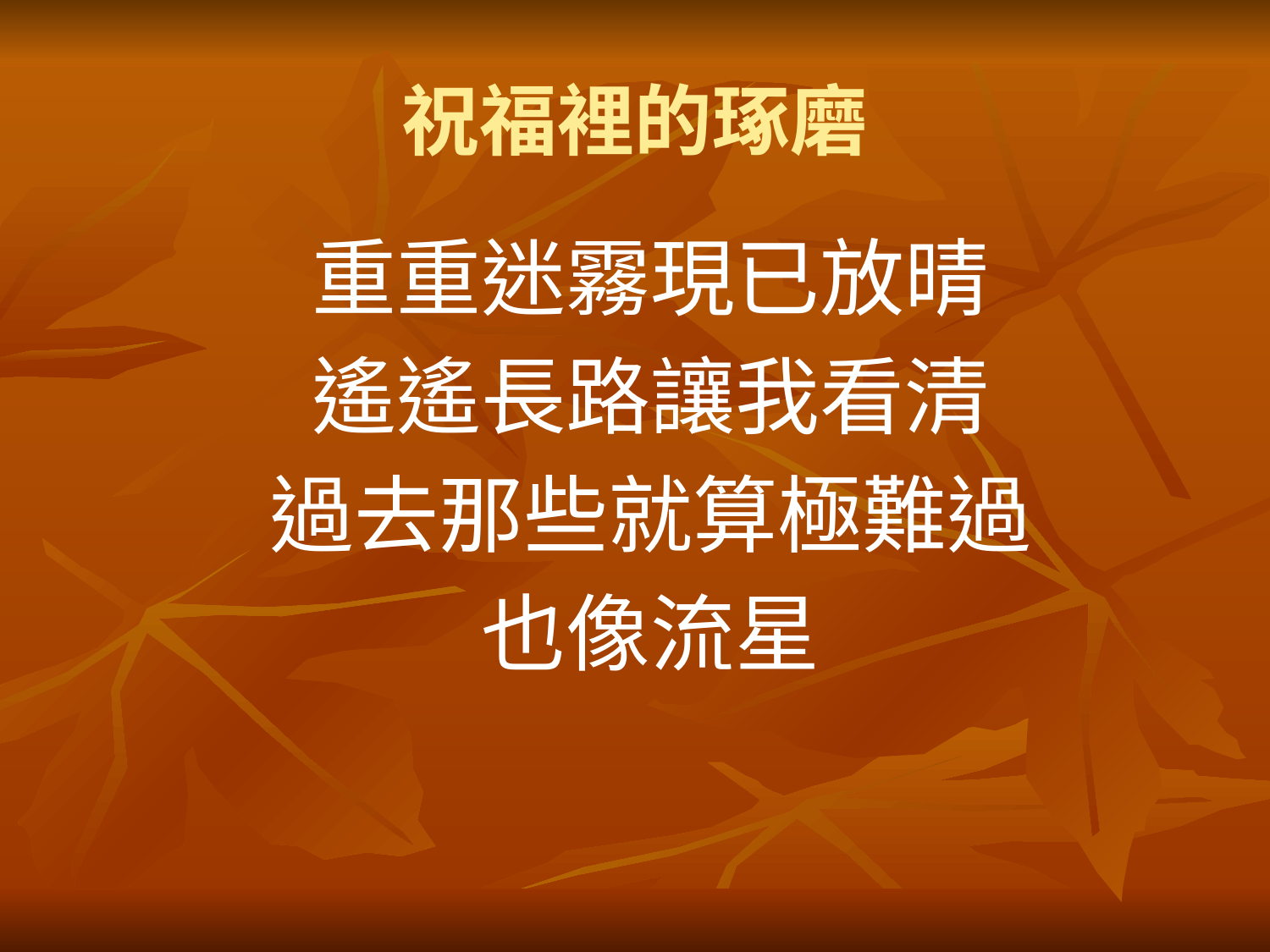

# 祝福裡的琢磨
重重迷霧現已放晴
遙遙長路讓我看清
過去那些就算極難過
也像流星